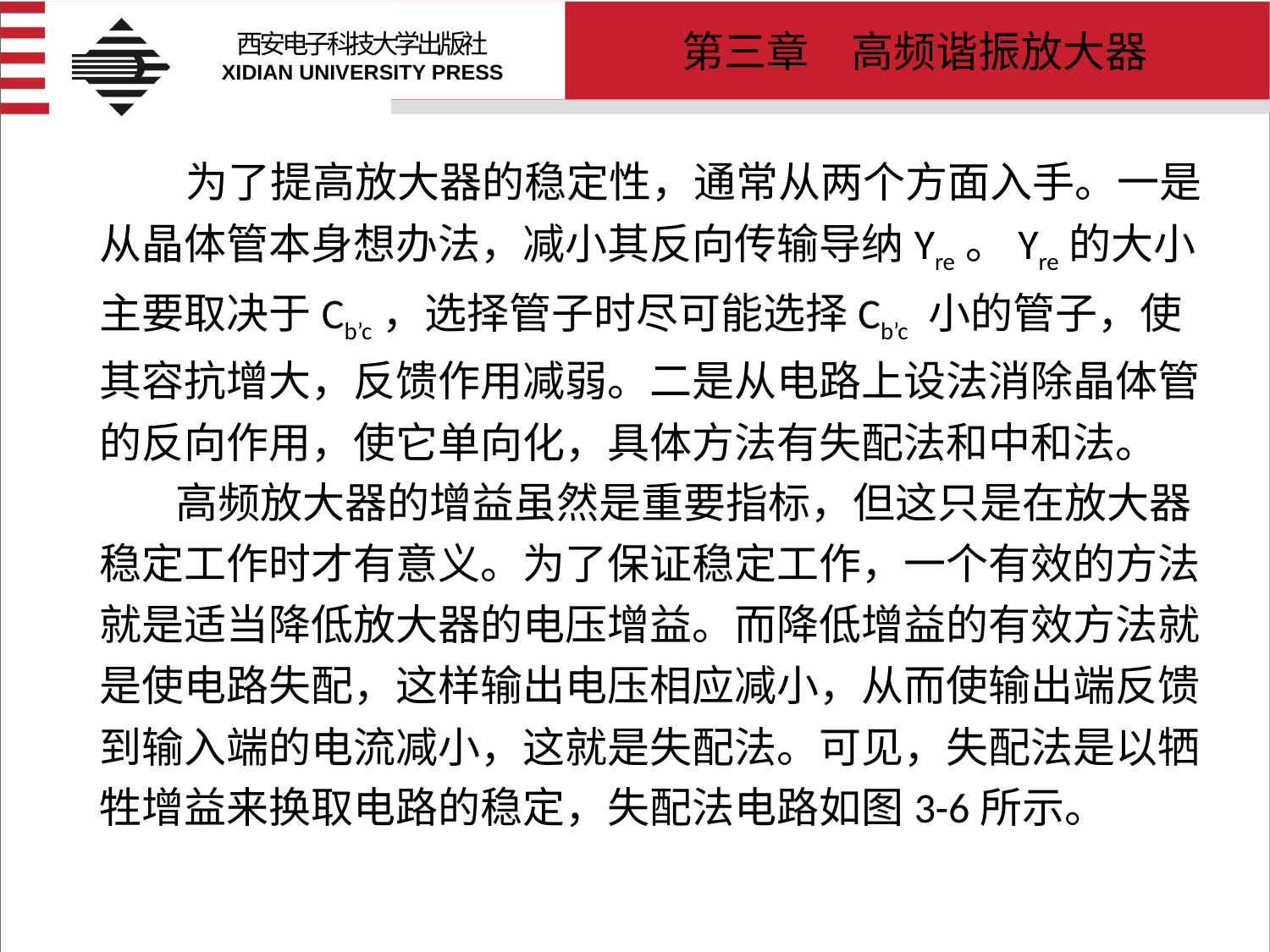

# 为了提高放大器的稳定性，通常从两个方面入手。一是从晶体管本身想办法，减小其反向传输导纳Yre。Yre的大小主要取决于Cb’c，选择管子时尽可能选择Cb’c 小的管子，使其容抗增大，反馈作用减弱。二是从电路上设法消除晶体管的反向作用，使它单向化，具体方法有失配法和中和法。 高频放大器的增益虽然是重要指标，但这只是在放大器稳定工作时才有意义。为了保证稳定工作，一个有效的方法就是适当降低放大器的电压增益。而降低增益的有效方法就是使电路失配，这样输出电压相应减小，从而使输出端反馈到输入端的电流减小，这就是失配法。可见，失配法是以牺牲增益来换取电路的稳定，失配法电路如图3-6所示。